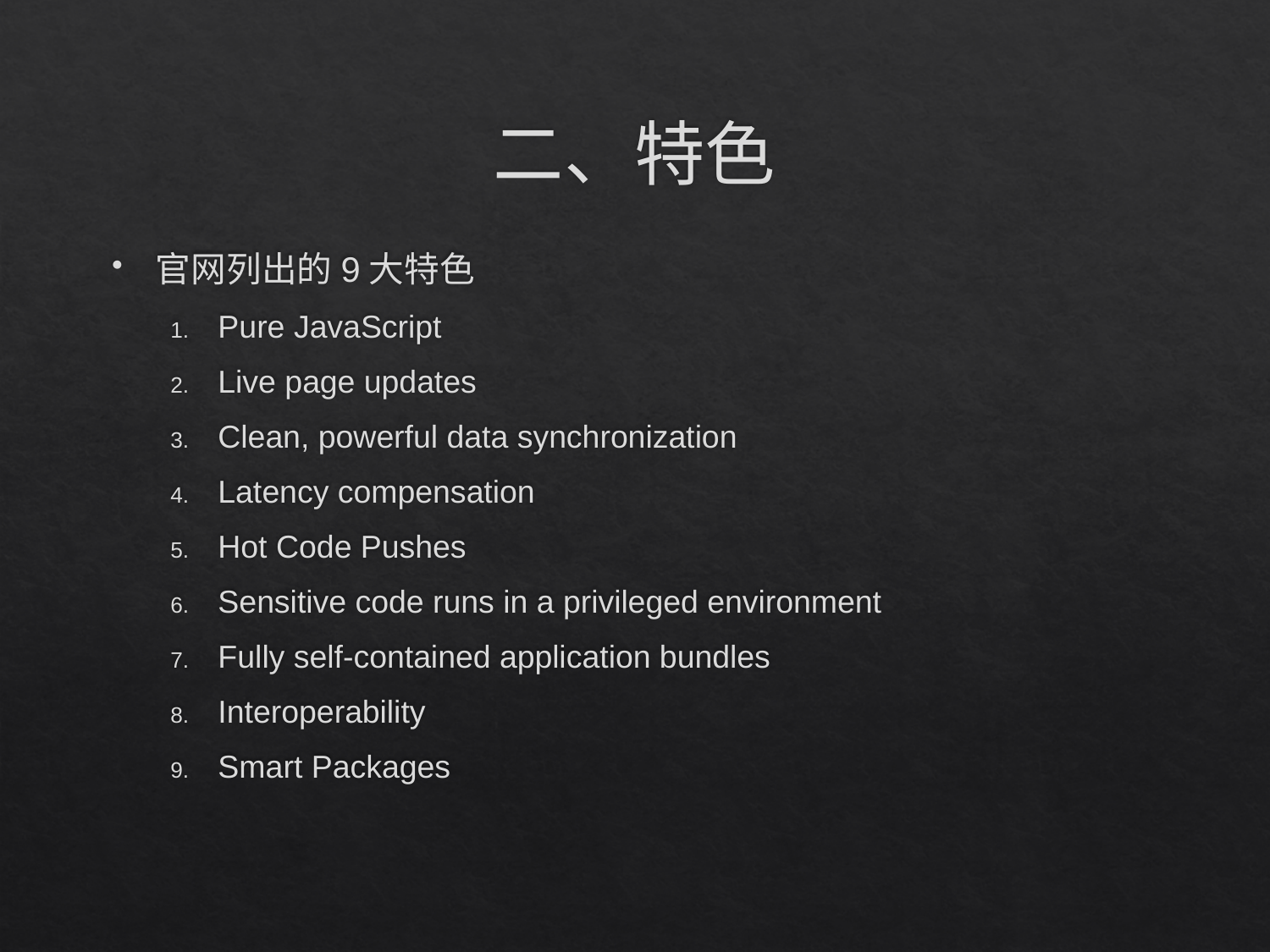

# 二、特色
官网列出的9大特色
Pure JavaScript
Live page updates
Clean, powerful data synchronization
Latency compensation
Hot Code Pushes
Sensitive code runs in a privileged environment
Fully self-contained application bundles
Interoperability
Smart Packages